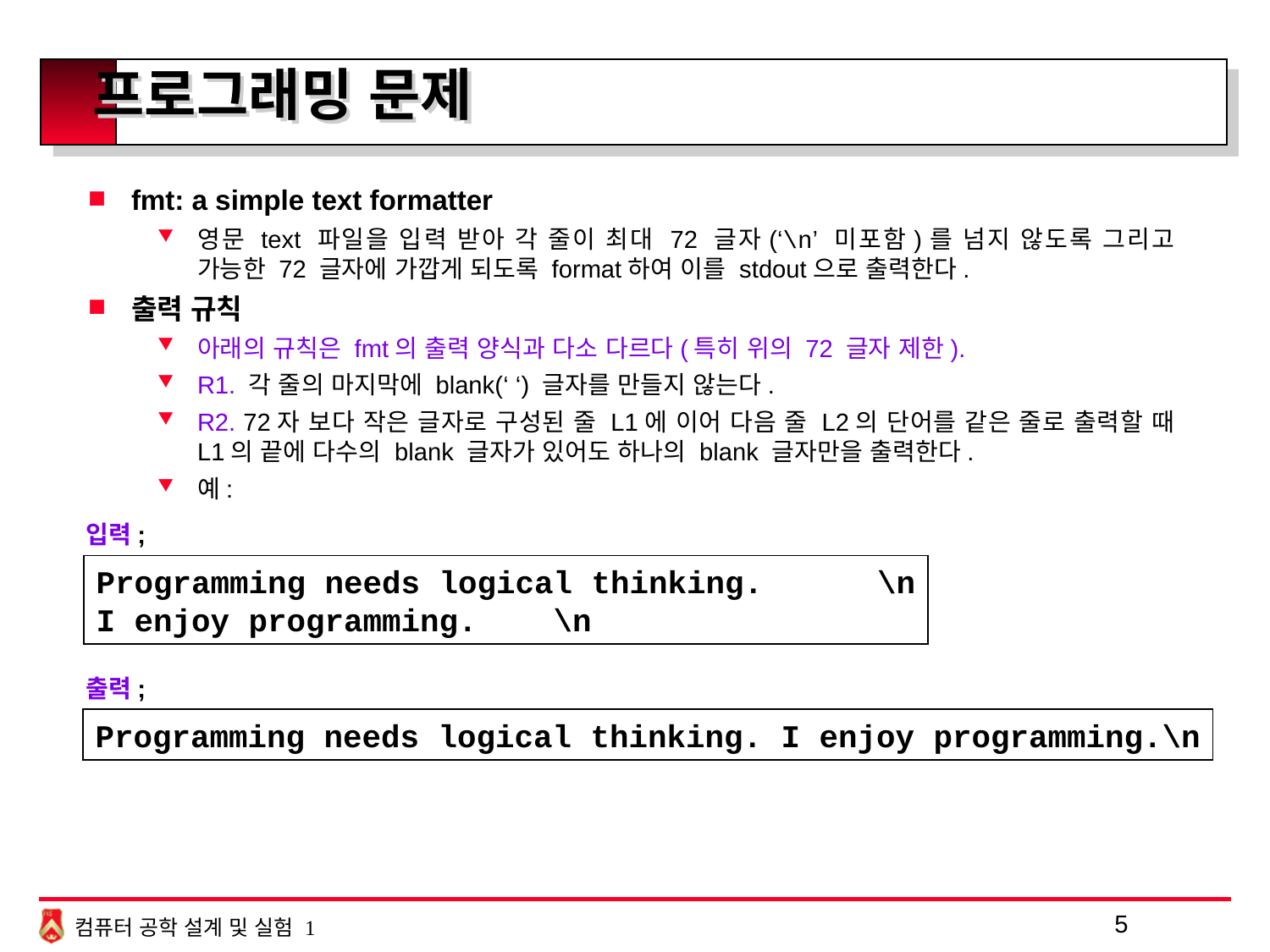

# 프로그래밍 문제
fmt: a simple text formatter
영문 text 파일을 입력 받아 각 줄이 최대 72 글자(‘\n’ 미포함)를 넘지 않도록 그리고 가능한 72 글자에 가깝게 되도록 format하여 이를 stdout으로 출력한다.
출력 규칙
아래의 규칙은 fmt의 출력 양식과 다소 다르다(특히 위의 72 글자 제한).
R1. 각 줄의 마지막에 blank(‘ ‘) 글자를 만들지 않는다.
R2. 72자 보다 작은 글자로 구성된 줄 L1에 이어 다음 줄 L2의 단어를 같은 줄로 출력할 때 L1의 끝에 다수의 blank 글자가 있어도 하나의 blank 글자만을 출력한다.
예:
입력;
Programming needs logical thinking.      \n
I enjoy programming.    \n
출력;
Programming needs logical thinking. I enjoy programming.\n
5